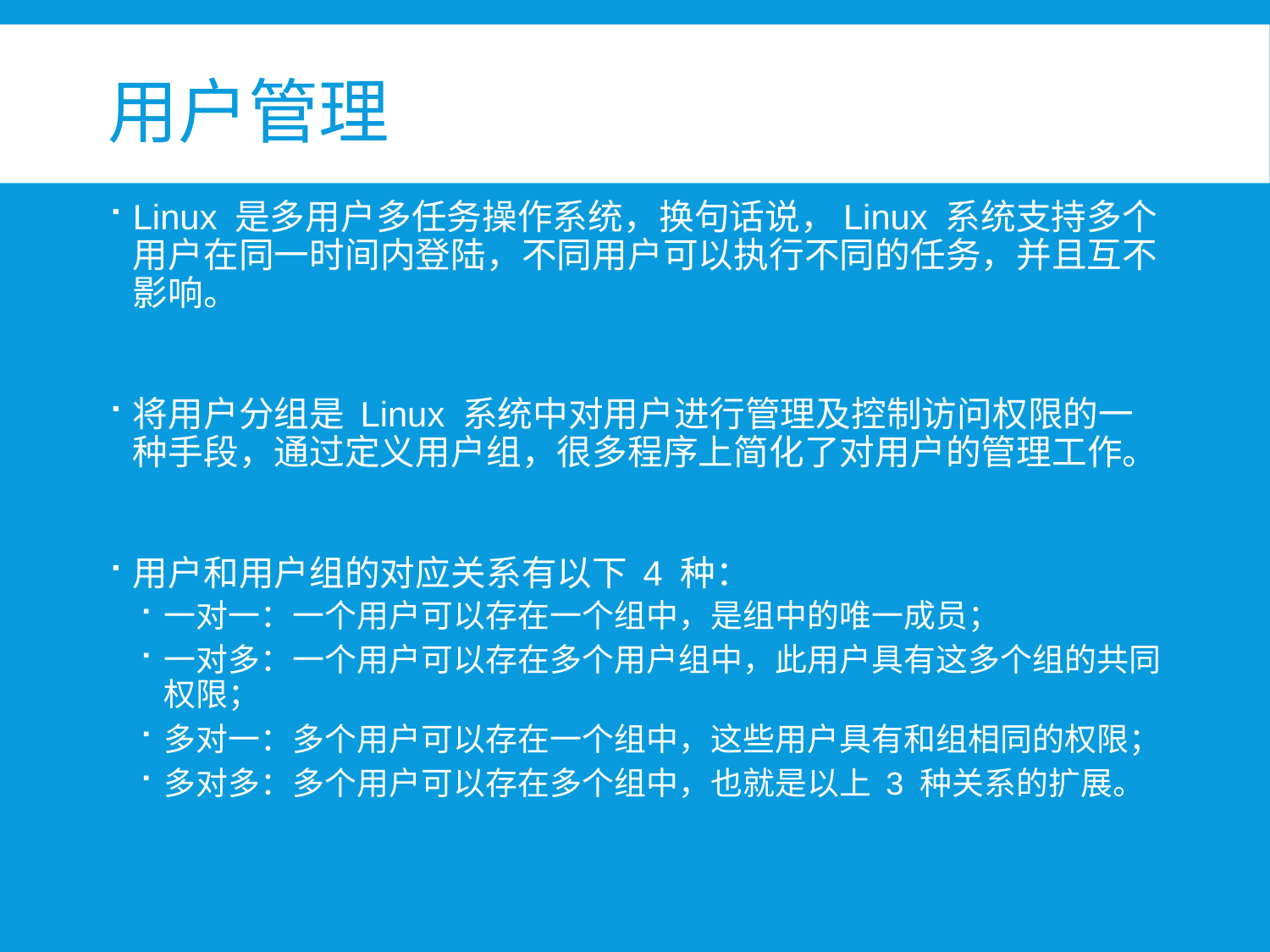

# 用户管理
Linux 是多用户多任务操作系统，换句话说，Linux 系统支持多个用户在同一时间内登陆，不同用户可以执行不同的任务，并且互不影响。

将用户分组是 Linux 系统中对用户进行管理及控制访问权限的一种手段，通过定义用户组，很多程序上简化了对用户的管理工作。

用户和用户组的对应关系有以下 4 种：
一对一：一个用户可以存在一个组中，是组中的唯一成员；
一对多：一个用户可以存在多个用户组中，此用户具有这多个组的共同权限；
多对一：多个用户可以存在一个组中，这些用户具有和组相同的权限；
多对多：多个用户可以存在多个组中，也就是以上 3 种关系的扩展。